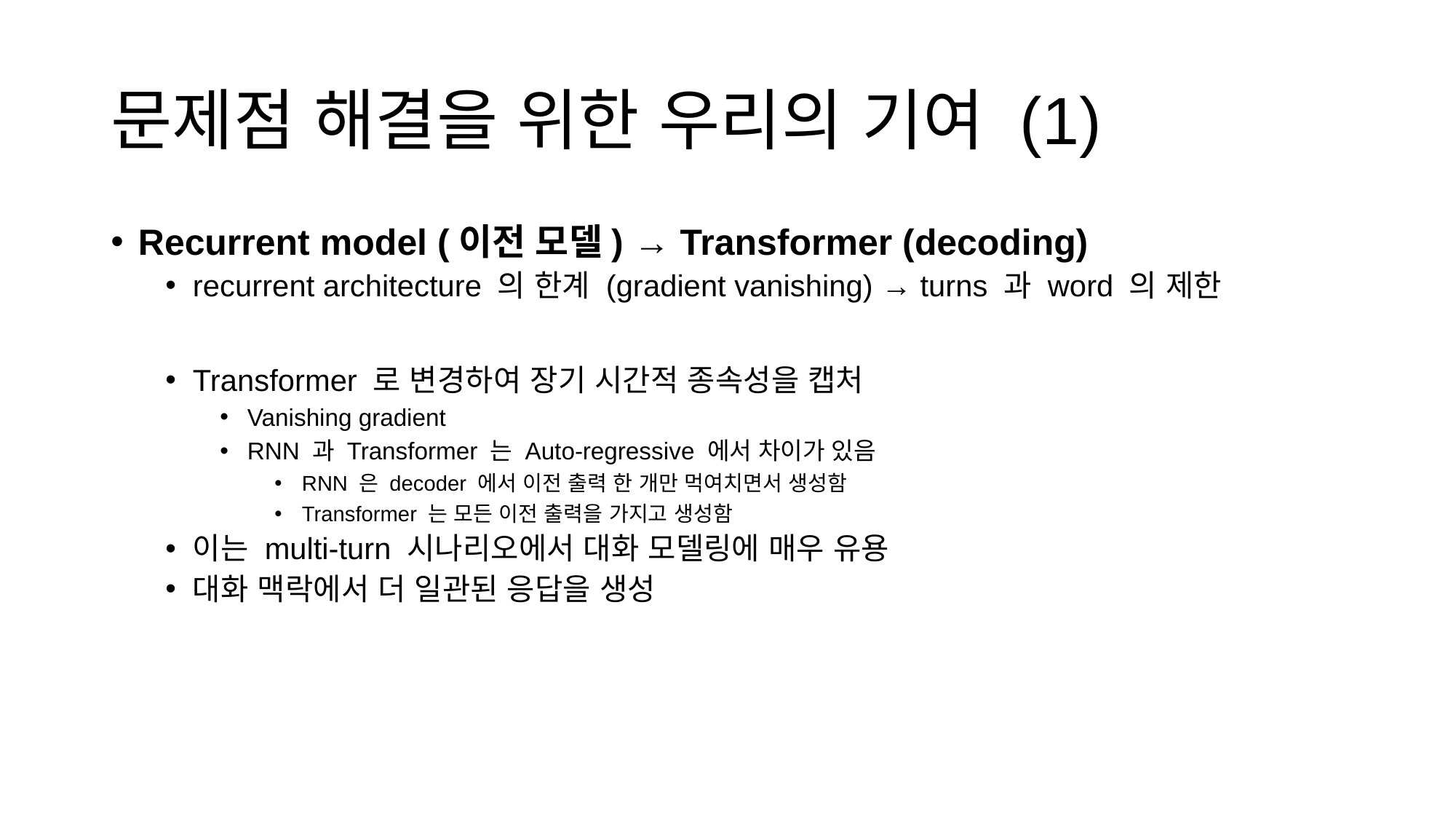

# 문제점 해결을 위한 우리의 기여 (1)
Recurrent model (이전 모델) → Transformer (decoding)
recurrent architecture 의 한계 (gradient vanishing) → turns 과 word 의 제한

Transformer 로 변경하여 장기 시간적 종속성을 캡처
Vanishing gradient
RNN 과 Transformer 는 Auto-regressive 에서 차이가 있음
RNN 은 decoder 에서 이전 출력 한 개만 먹여치면서 생성함
Transformer 는 모든 이전 출력을 가지고 생성함
이는 multi-turn 시나리오에서 대화 모델링에 매우 유용
대화 맥락에서 더 일관된 응답을 생성